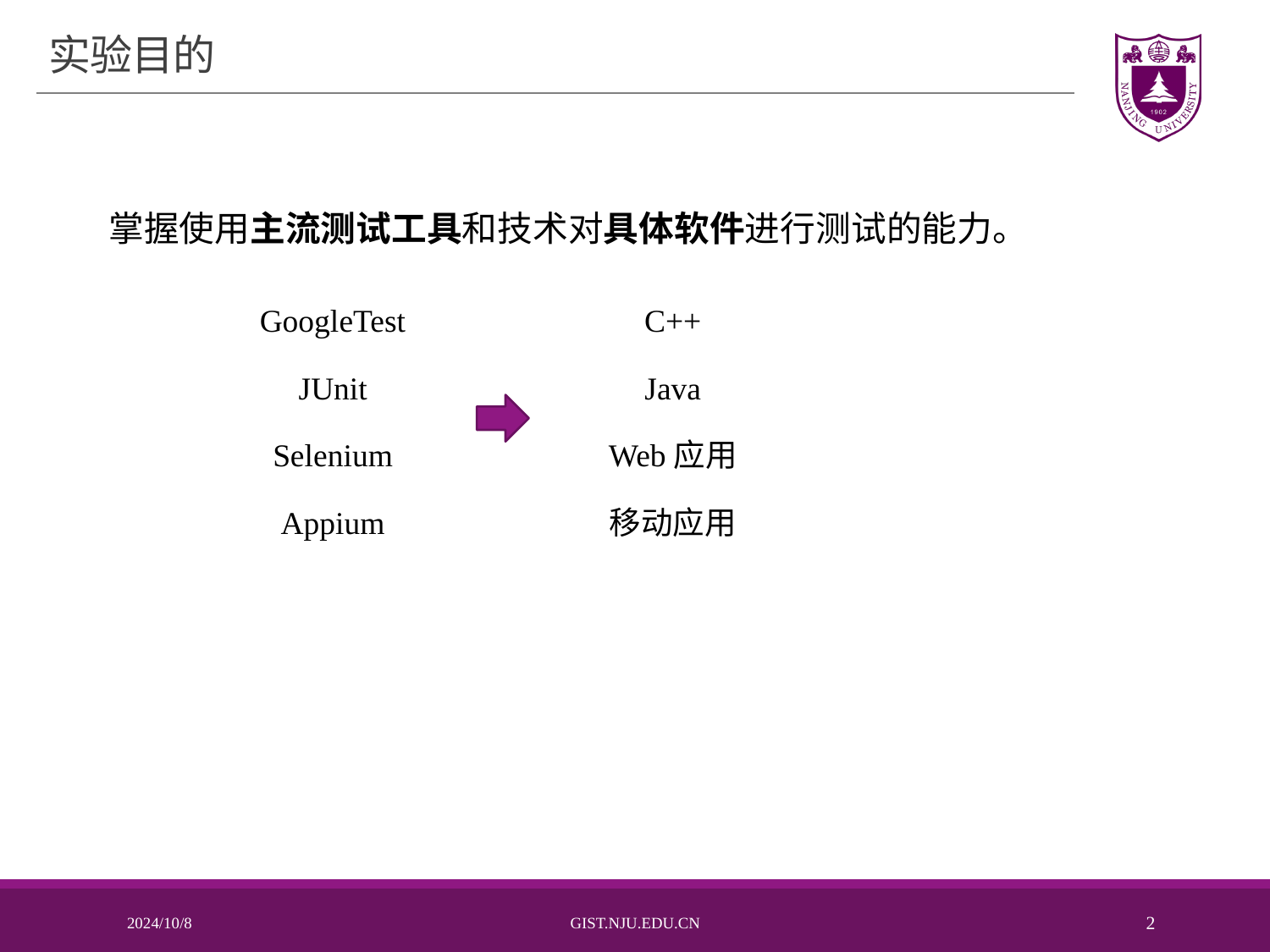

# 实验目的
掌握使用主流测试工具和技术对具体软件进行测试的能力。

GoogleTest
JUnit
Selenium
Appium
C++
Java
Web应用
移动应用

2024/10/8
Gist.nju.edu.cn
2